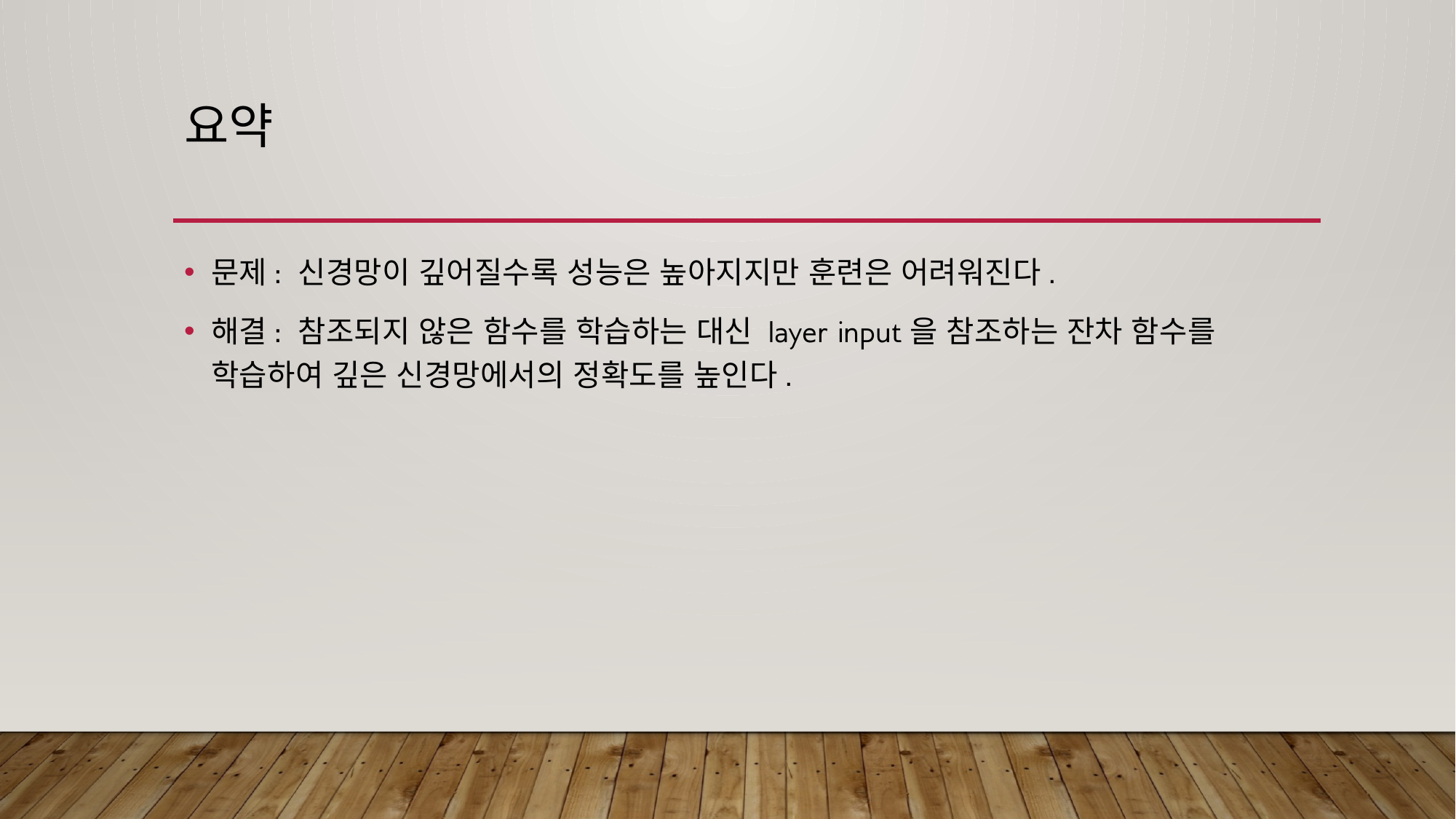

# 요약
문제: 신경망이 깊어질수록 성능은 높아지지만 훈련은 어려워진다.
해결: 참조되지 않은 함수를 학습하는 대신 layer input을 참조하는 잔차 함수를 학습하여 깊은 신경망에서의 정확도를 높인다.